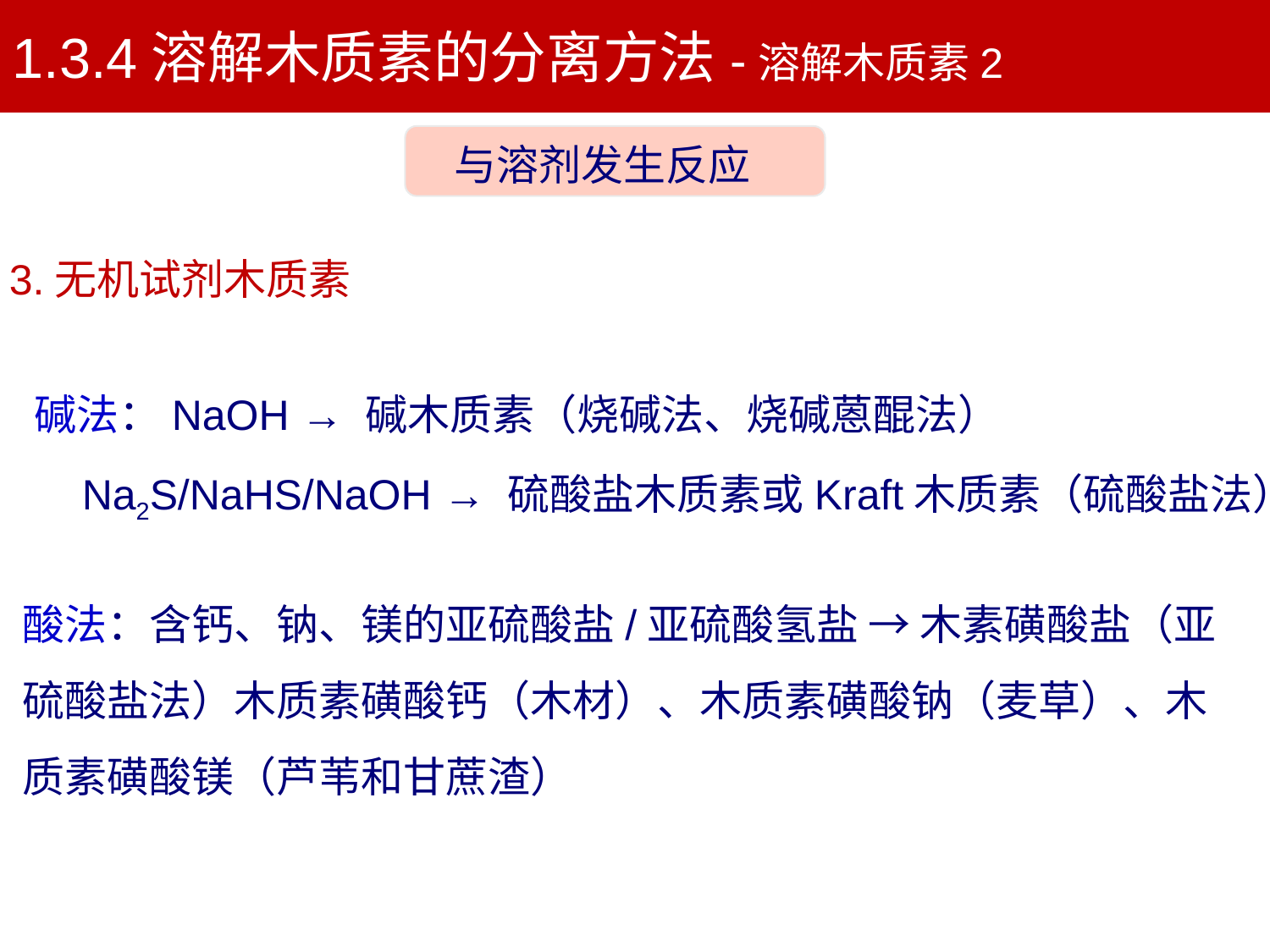

1.3.4溶解木质素的分离方法-溶解木质素2

与溶剂发生反应
3.无机试剂木质素
碱法：NaOH → 碱木质素（烧碱法、烧碱蒽醌法）
    Na2S/NaHS/NaOH → 硫酸盐木质素或Kraft木质素（硫酸盐法）
酸法：含钙、钠、镁的亚硫酸盐/亚硫酸氢盐 → 木素磺酸盐（亚硫酸盐法）木质素磺酸钙（木材）、木质素磺酸钠（麦草）、木质素磺酸镁（芦苇和甘蔗渣）